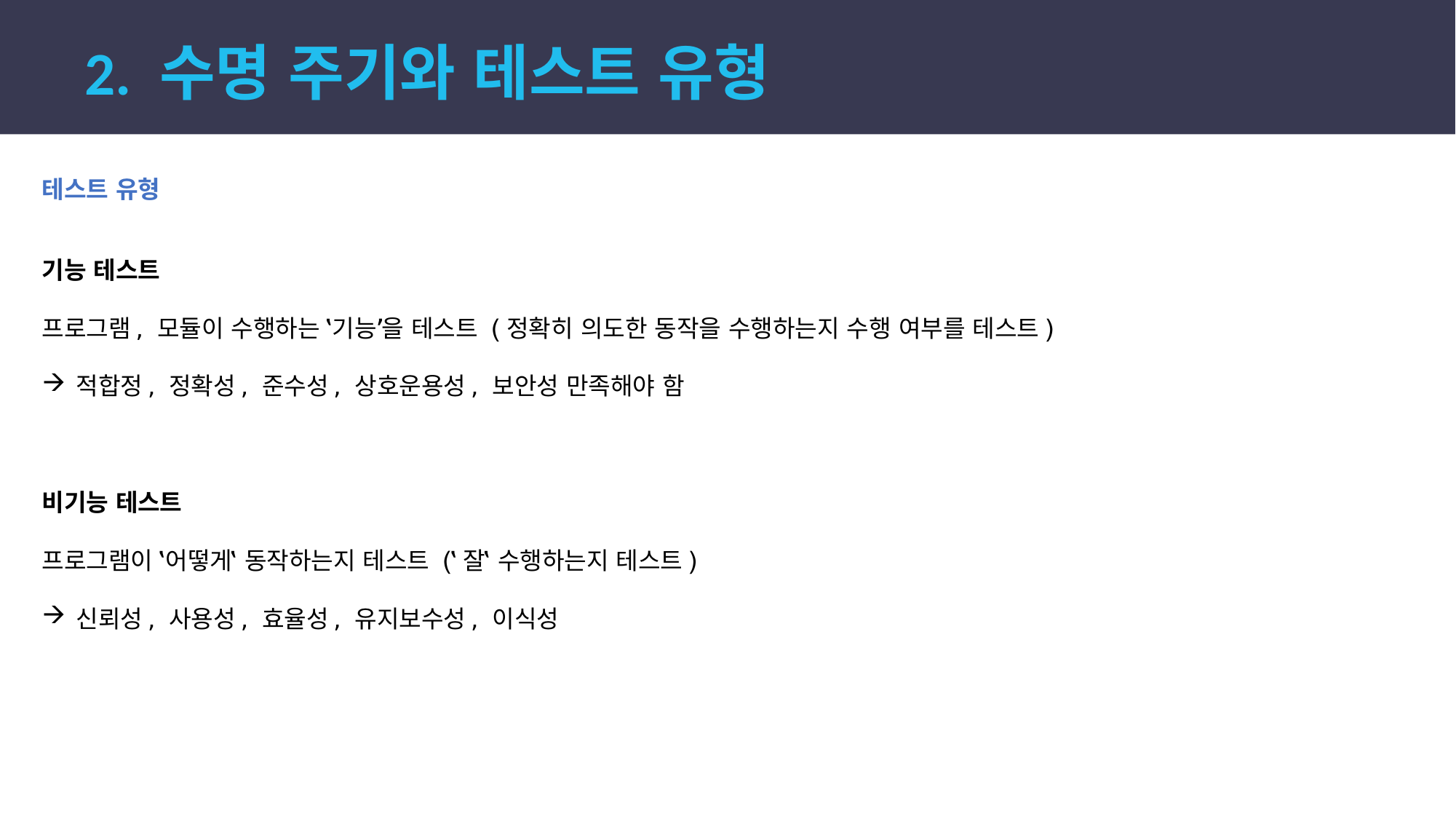

2. 수명 주기와 테스트 유형
테스트 유형

기능 테스트

프로그램, 모듈이 수행하는 ‘기능’을 테스트 (정확히 의도한 동작을 수행하는지 수행 여부를 테스트)

적합정, 정확성, 준수성, 상호운용성, 보안성 만족해야 함

비기능 테스트

프로그램이 ‘어떻게‘ 동작하는지 테스트 (‘잘‘ 수행하는지 테스트)

신뢰성, 사용성, 효율성, 유지보수성, 이식성